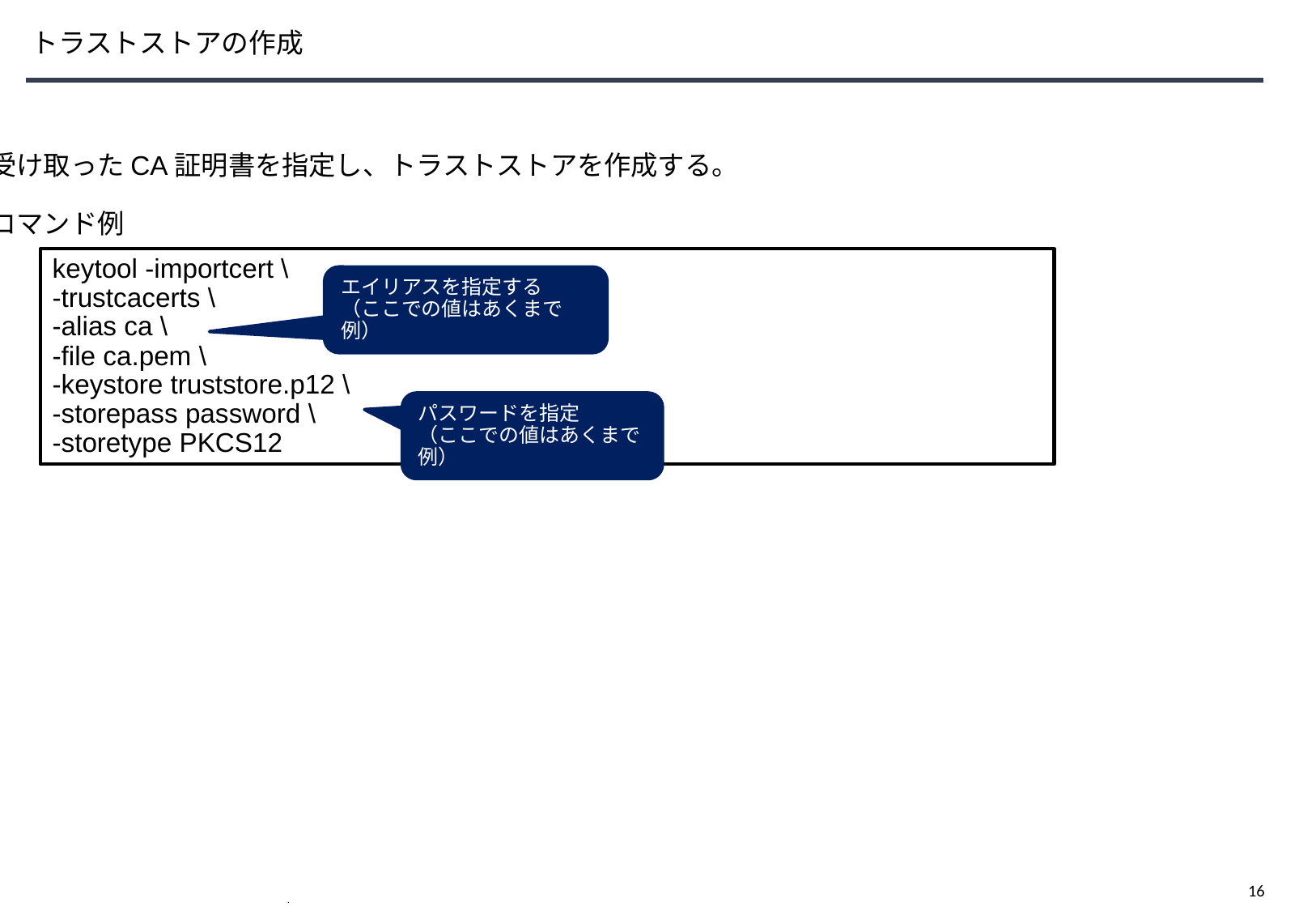

# トラストストアの作成
受け取ったCA証明書を指定し、トラストストアを作成する。

コマンド例
keytool -importcert \
-trustcacerts \
-alias ca \
-file ca.pem \
-keystore truststore.p12 \
-storepass password \
-storetype PKCS12
エイリアスを指定する
（ここでの値はあくまで例）
パスワードを指定
（ここでの値はあくまで例）